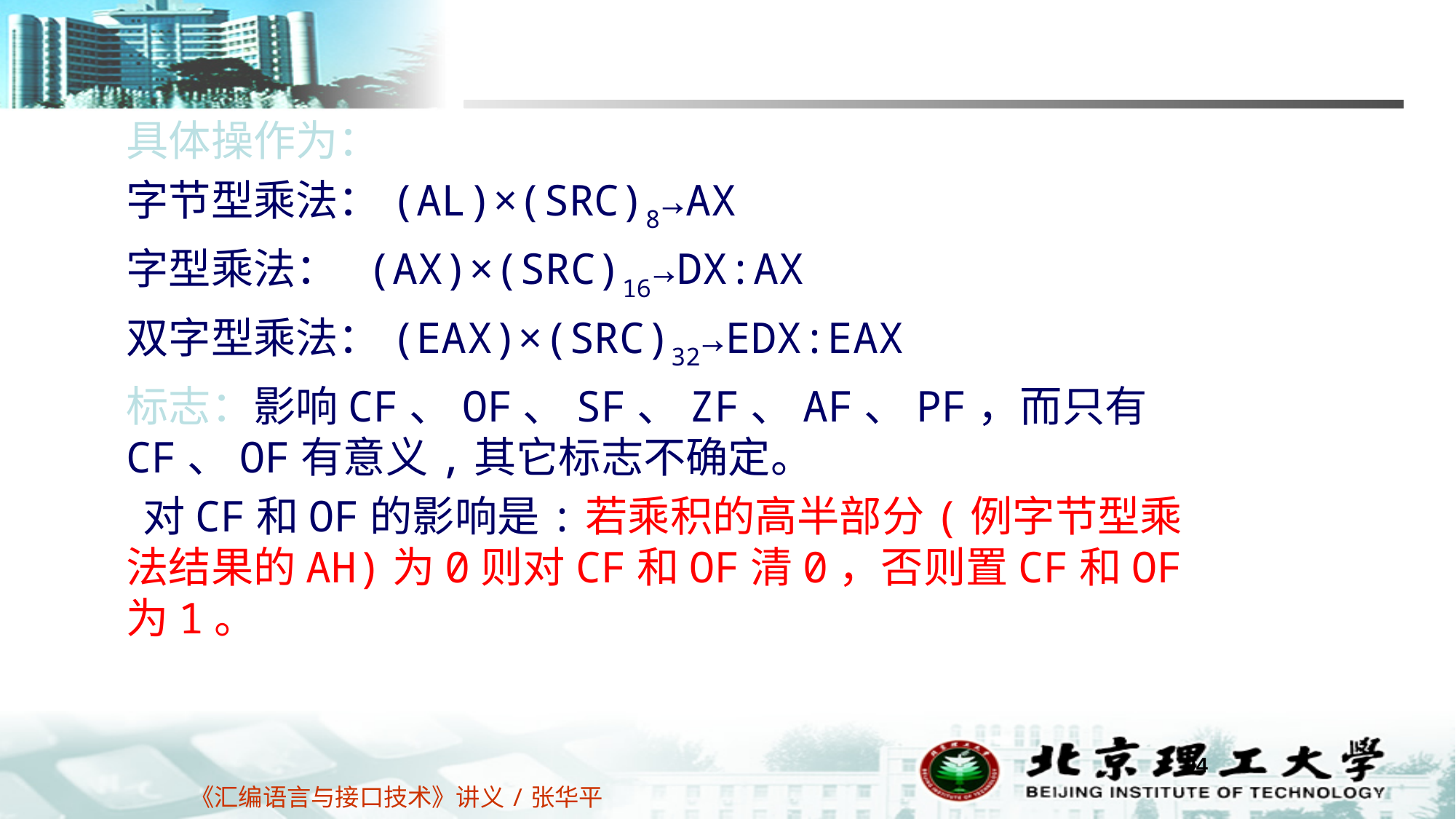

具体操作为：
	字节型乘法：(AL)×(SRC)8→AX
	字型乘法：  (AX)×(SRC)16→DX:AX
	双字型乘法：(EAX)×(SRC)32→EDX:EAX
	标志：影响CF、OF、SF、ZF、AF、PF，而只有CF、OF有意义,其它标志不确定。
     对CF和OF的影响是:若乘积的高半部分(例字节型乘法结果的AH)为0则对CF和OF清0，否则置CF和OF为1。
94